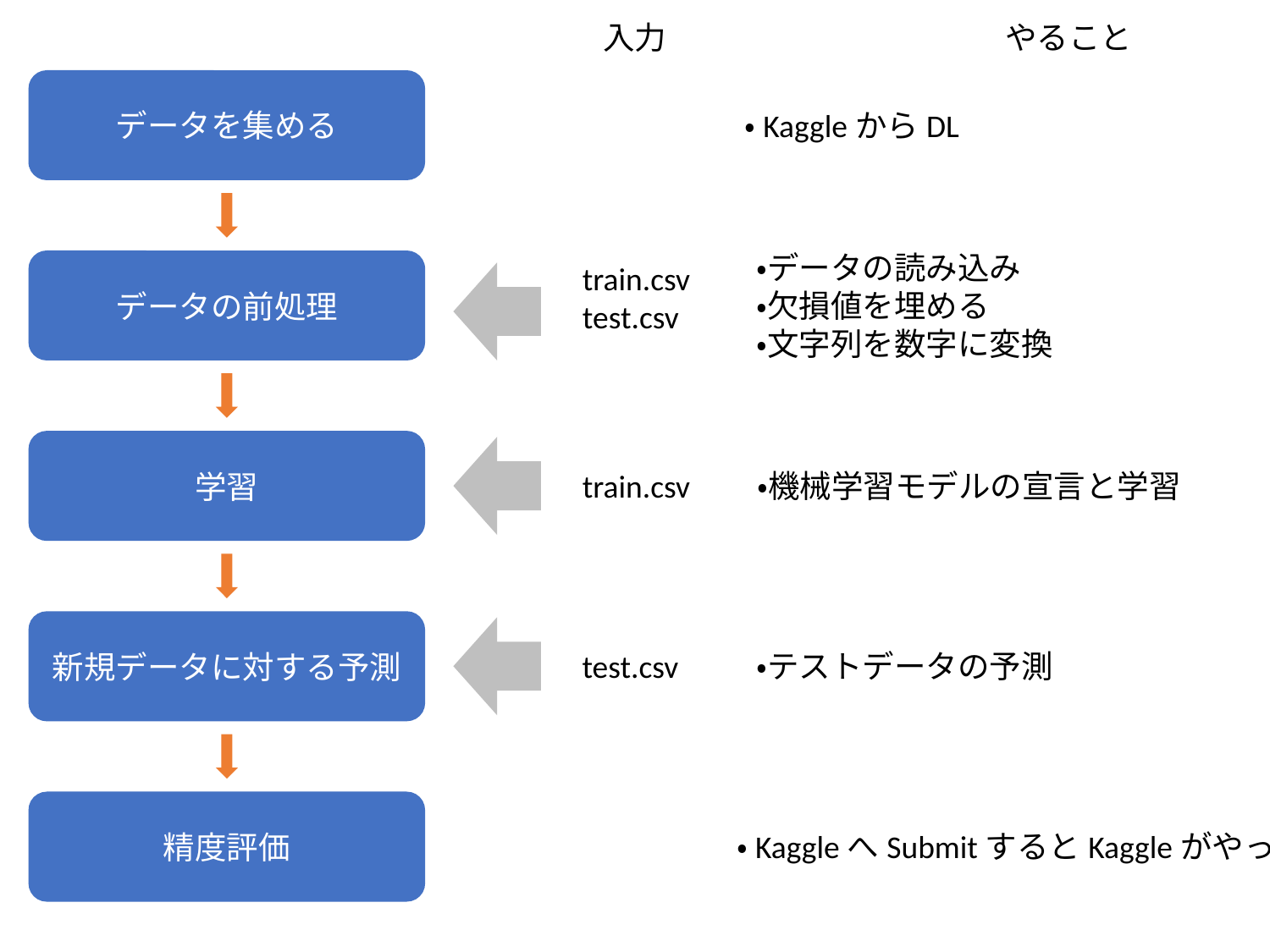

入力
データを集める

データの前処理

学習

新規データに対する予測

精度評価
train.csv
test.csv

train.csv

test.csv
やること
・KaggleからDL
・データの読み込み
・欠損値を埋める
・文字列を数字に変換
・機械学習モデルの宣言と学習
・テストデータの予測
・KaggleへSubmitするとKaggleがやってくれる